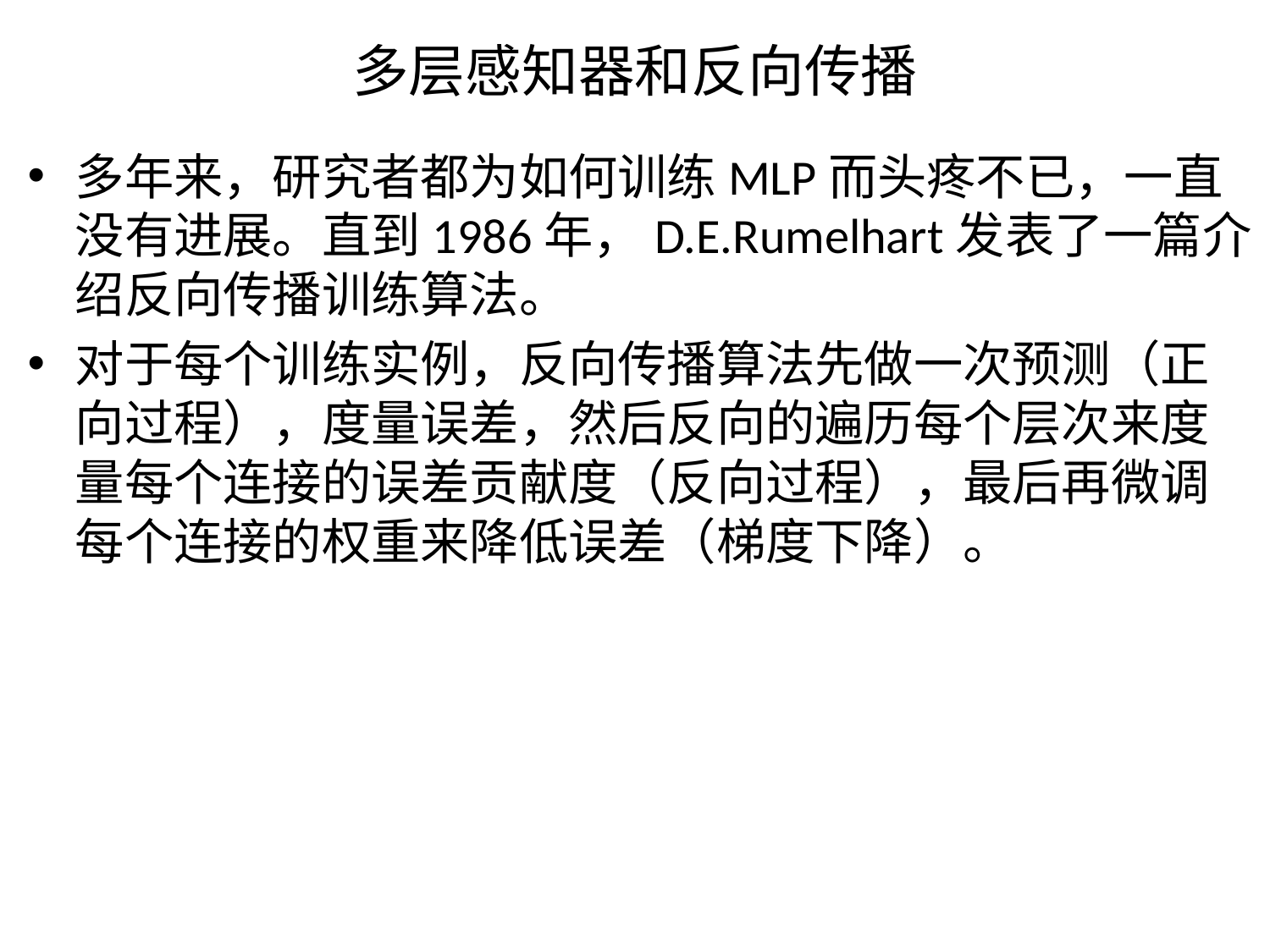

# 多层感知器和反向传播
多年来，研究者都为如何训练MLP而头疼不已，一直没有进展。直到1986年，D.E.Rumelhart发表了一篇介绍反向传播训练算法。
对于每个训练实例，反向传播算法先做一次预测（正向过程），度量误差，然后反向的遍历每个层次来度量每个连接的误差贡献度（反向过程），最后再微调每个连接的权重来降低误差（梯度下降）。